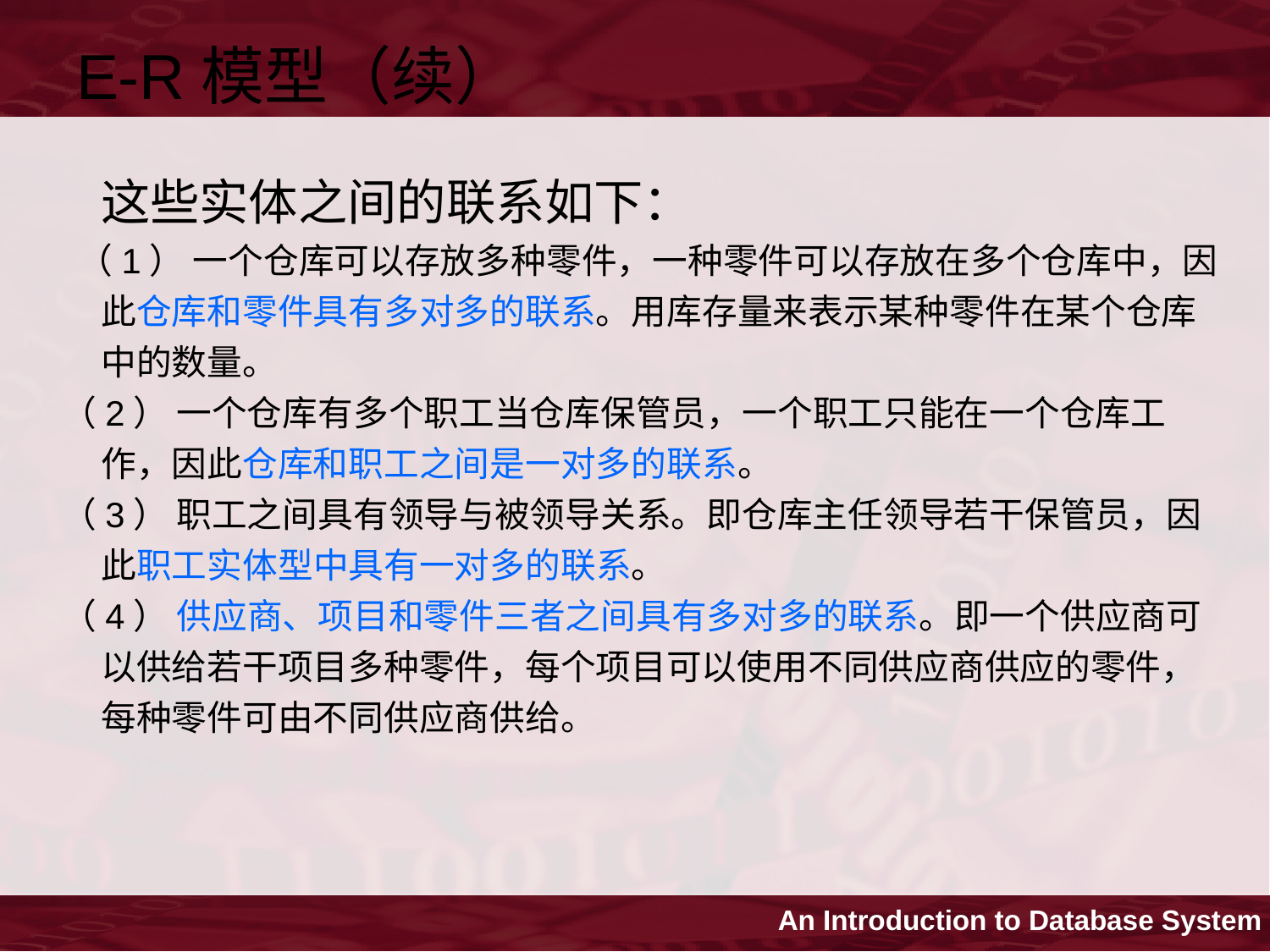

E-R模型（续）
这些实体之间的联系如下：
 （1） 一个仓库可以存放多种零件，一种零件可以存放在多个仓库中，因此仓库和零件具有多对多的联系。用库存量来表示某种零件在某个仓库中的数量。
（2） 一个仓库有多个职工当仓库保管员，一个职工只能在一个仓库工作，因此仓库和职工之间是一对多的联系。
（3） 职工之间具有领导与被领导关系。即仓库主任领导若干保管员，因此职工实体型中具有一对多的联系。
（4） 供应商、项目和零件三者之间具有多对多的联系。即一个供应商可以供给若干项目多种零件，每个项目可以使用不同供应商供应的零件，每种零件可由不同供应商供给。